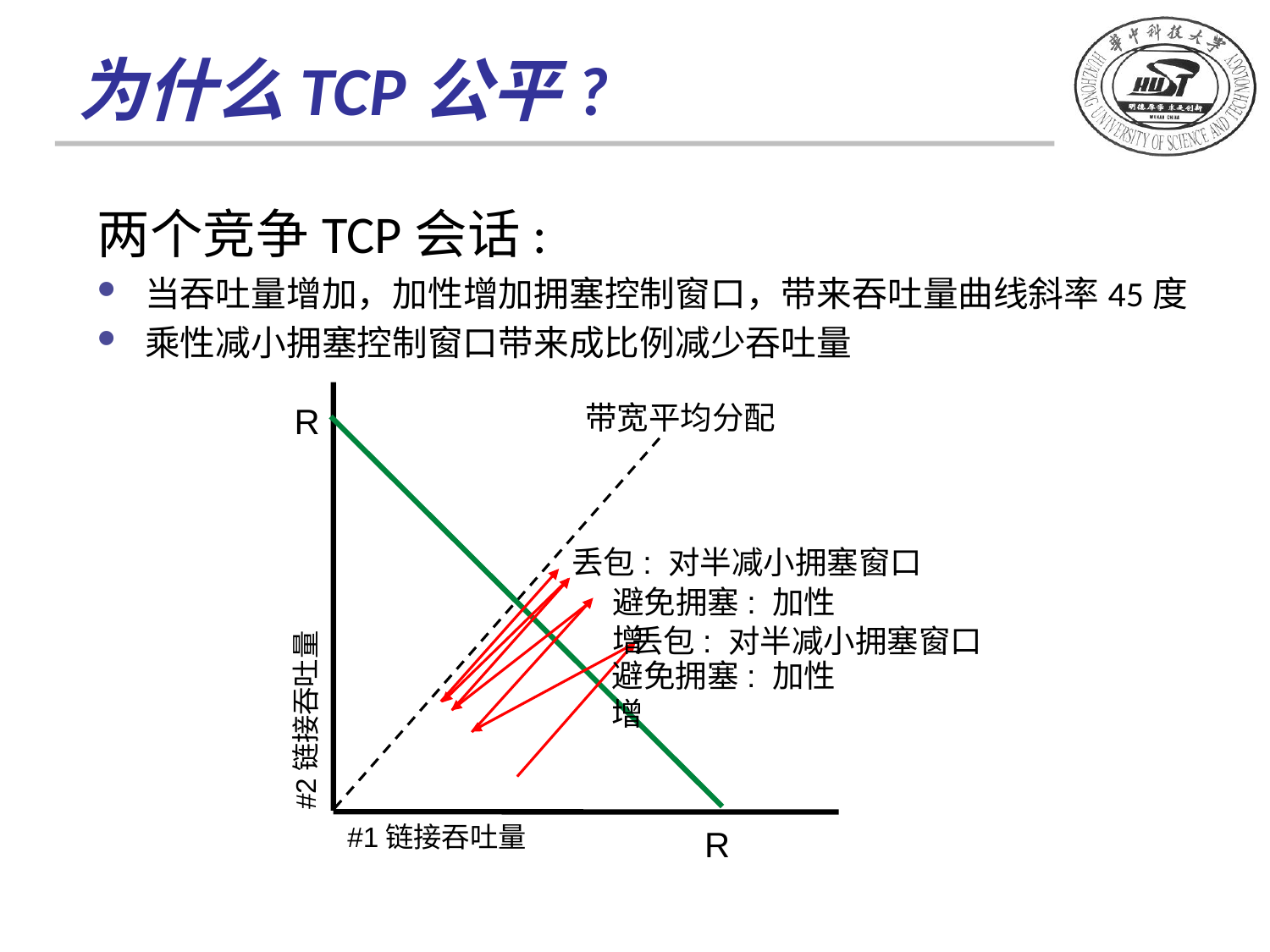

# 为什么TCP公平?
两个竞争TCP会话:
当吞吐量增加，加性增加拥塞控制窗口，带来吞吐量曲线斜率45度
乘性减小拥塞控制窗口带来成比例减少吞吐量

带宽平均分配
R

丢包: 对半减小拥塞窗口
避免拥塞: 加性增

#2链接吞吐量
丢包: 对半减小拥塞窗口

避免拥塞: 加性增

#1链接吞吐量
R